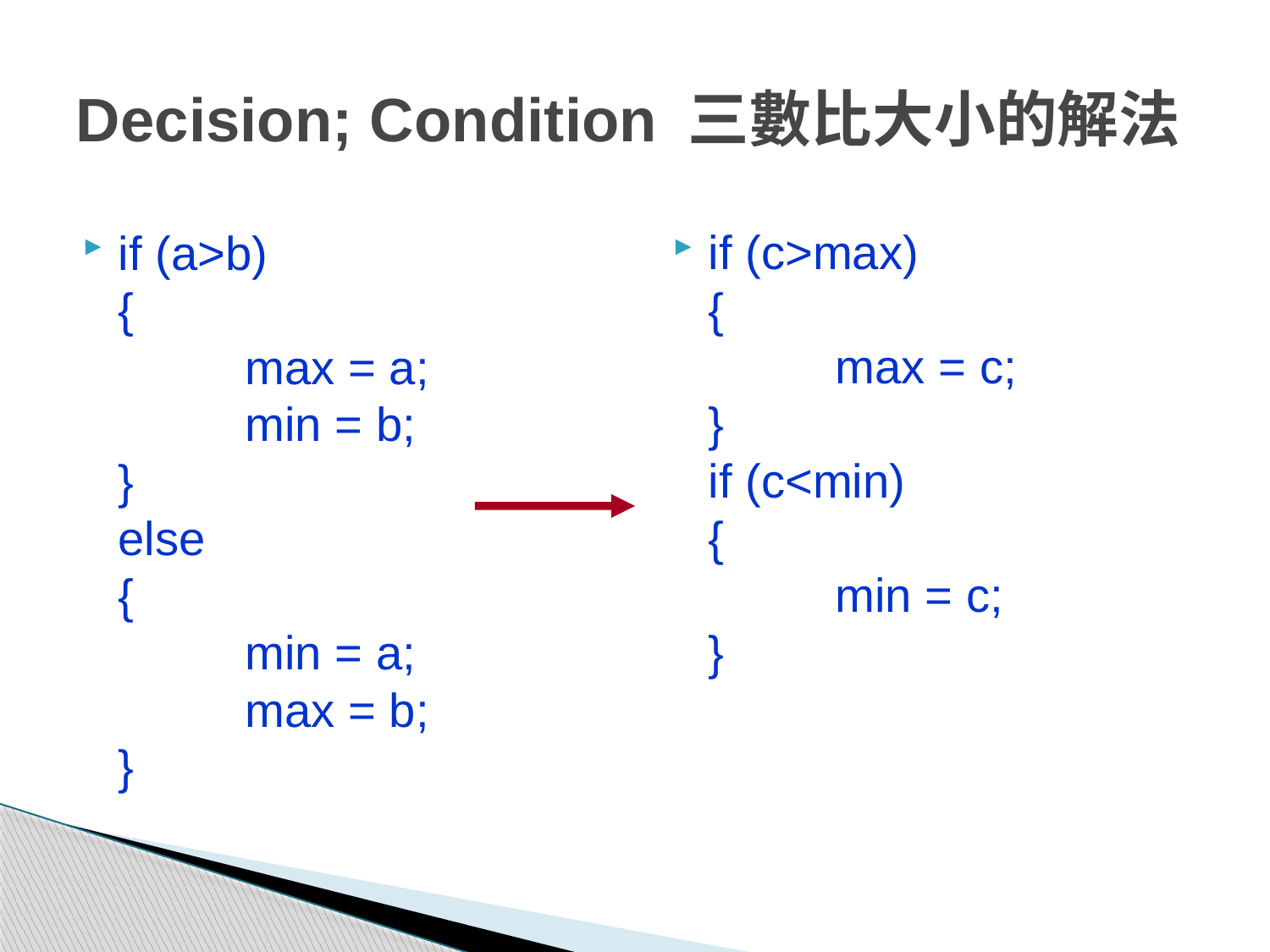

# Decision; Condition 三數比大小的解法
if (c>max)
{
	max = c;
}
if (c<min)
{
	min = c;
}
if (a>b)
{
	max = a;
	min = b;
}
else
{
	min = a;
	max = b;
}